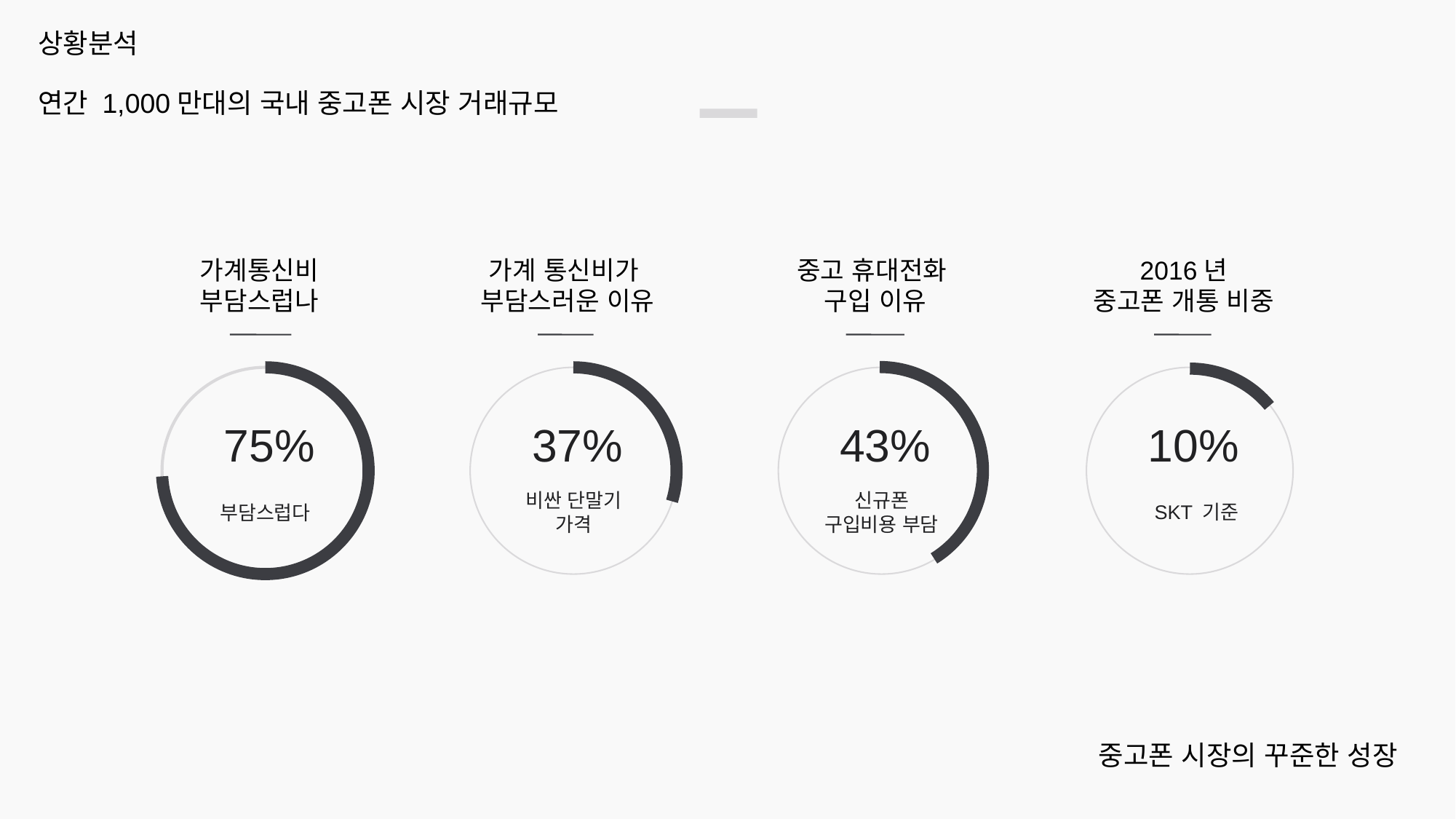

상황분석
연간 1,000만대의 국내 중고폰 시장 거래규모
가계통신비
부담스럽나
가계 통신비가
부담스러운 이유
중고 휴대전화
구입 이유
2016년
중고폰 개통 비중

75%
37%
43%
10%
비싼 단말기 가격
신규폰
구입비용 부담
SKT 기준
부담스럽다
 중고폰 시장의 꾸준한 성장